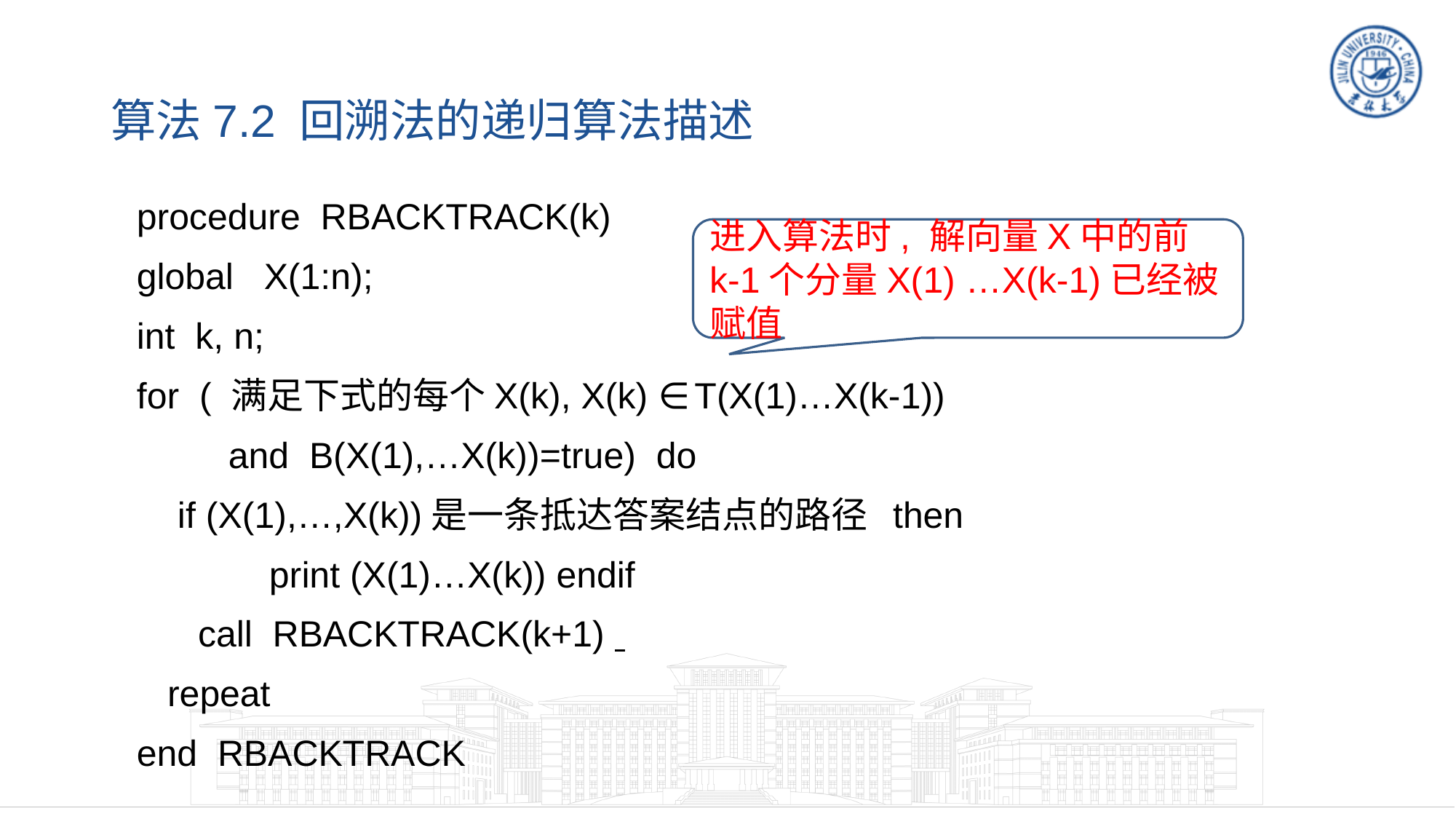

# 算法7.2 回溯法的递归算法描述
procedure  RBACKTRACK(k)
global   X(1:n);
int  k, n;
for  ( 满足下式的每个X(k), X(k) ∈T(X(1)…X(k-1))
         and  B(X(1),…X(k))=true)  do
    if (X(1),…,X(k))是一条抵达答案结点的路径  then
             print (X(1)…X(k)) endif
	  call  RBACKTRACK(k+1)
   repeat
end  RBACKTRACK
进入算法时, 解向量X中的前k-1个分量X(1) …X(k-1)已经被赋值
23